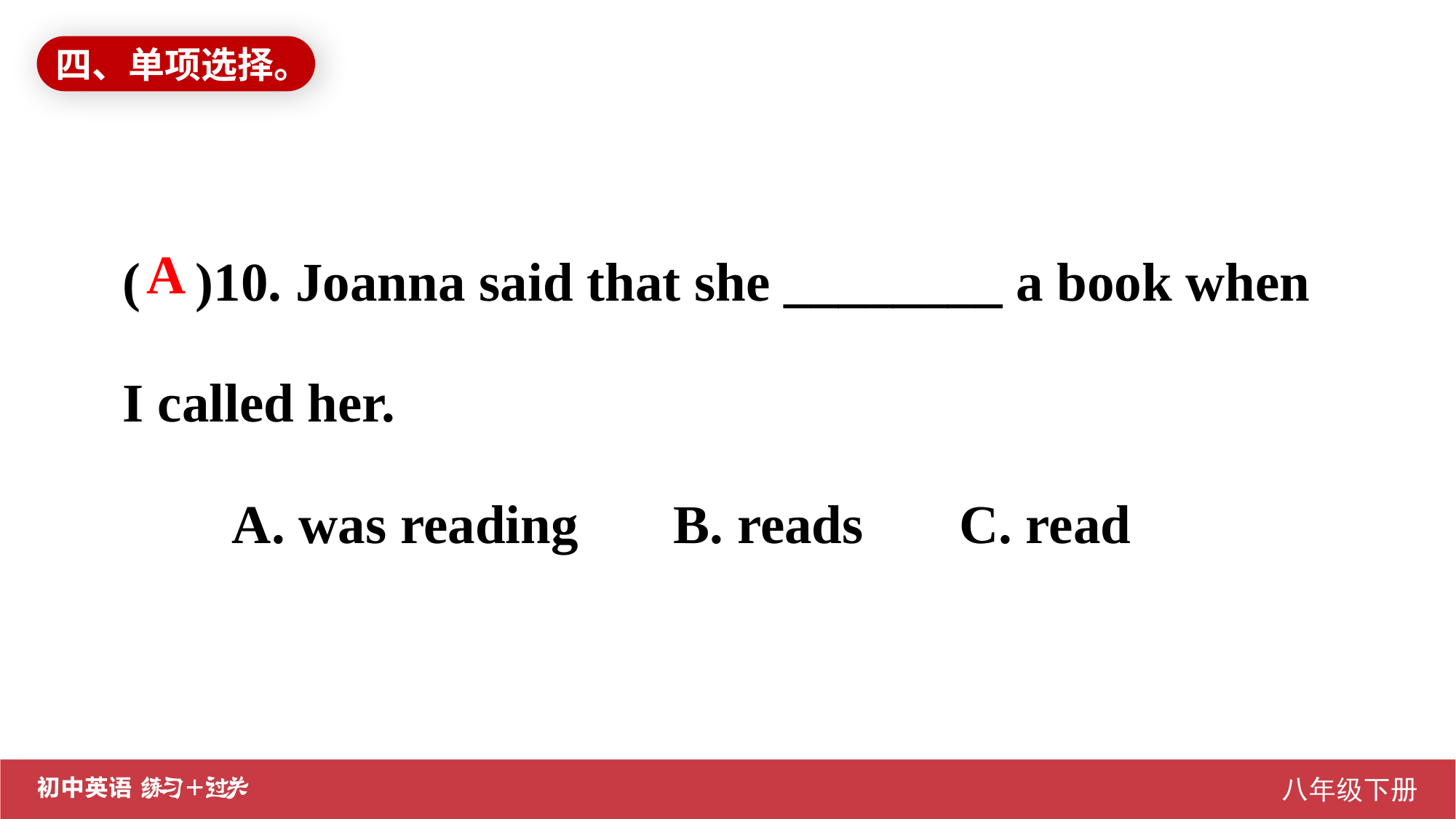

四、单项选择。
(    )10. Joanna said that she ________ a book when I called her.
        A. was reading       B. reads       C. read
A